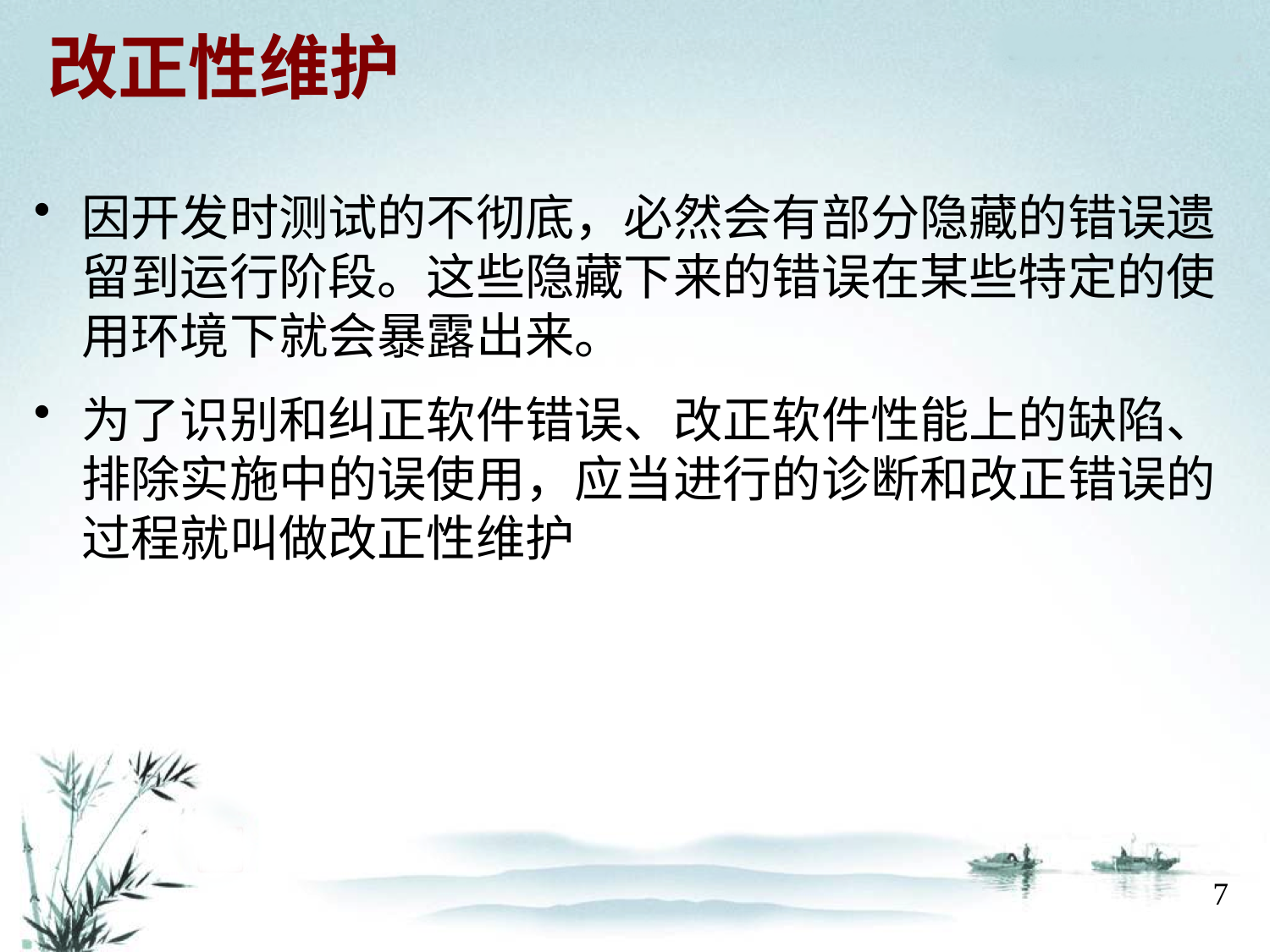

# 改正性维护
因开发时测试的不彻底，必然会有部分隐藏的错误遗留到运行阶段。这些隐藏下来的错误在某些特定的使用环境下就会暴露出来。
为了识别和纠正软件错误、改正软件性能上的缺陷、排除实施中的误使用，应当进行的诊断和改正错误的过程就叫做改正性维护
7